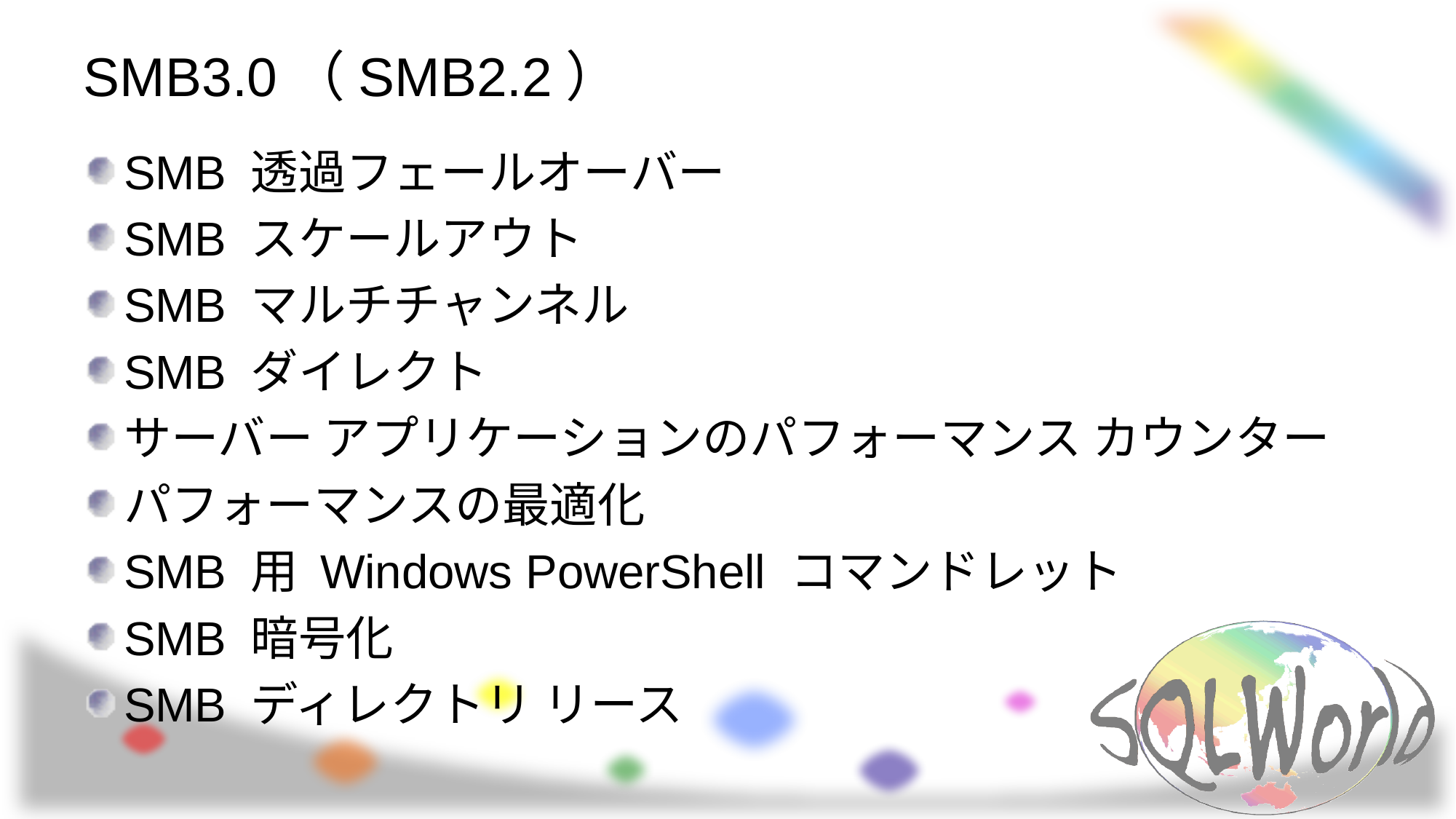

# SMB3.0（SMB2.2）
SMB 透過フェールオーバー
SMB スケールアウト
SMB マルチチャンネル
SMB ダイレクト
サーバー アプリケーションのパフォーマンス カウンター
パフォーマンスの最適化
SMB 用 Windows PowerShell コマンドレット
SMB 暗号化
SMB ディレクトリ リース